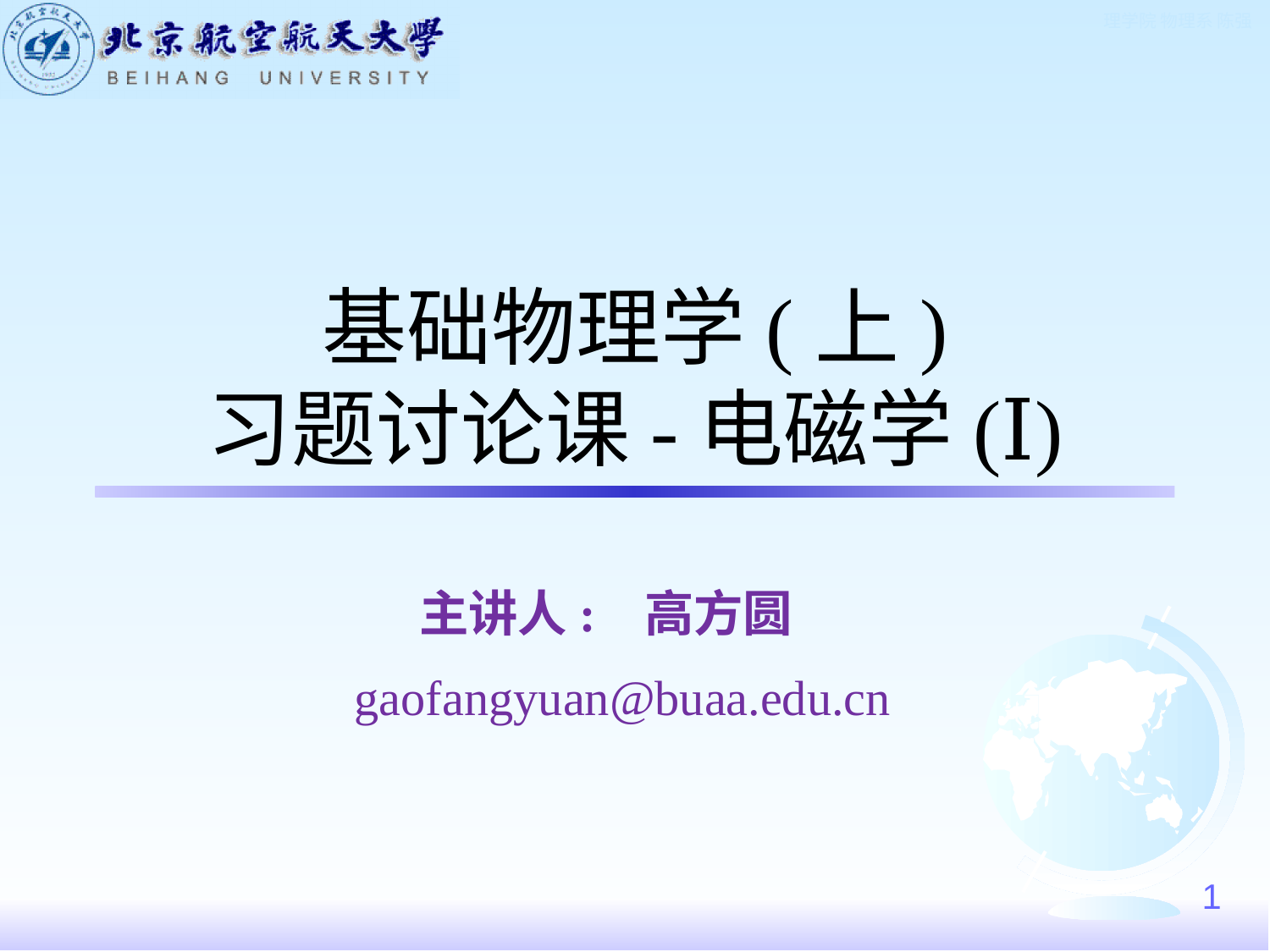

# 基础物理学(上) 习题讨论课-电磁学(Ⅰ)
主讲人:   高方圆
gaofangyuan@buaa.edu.cn
1